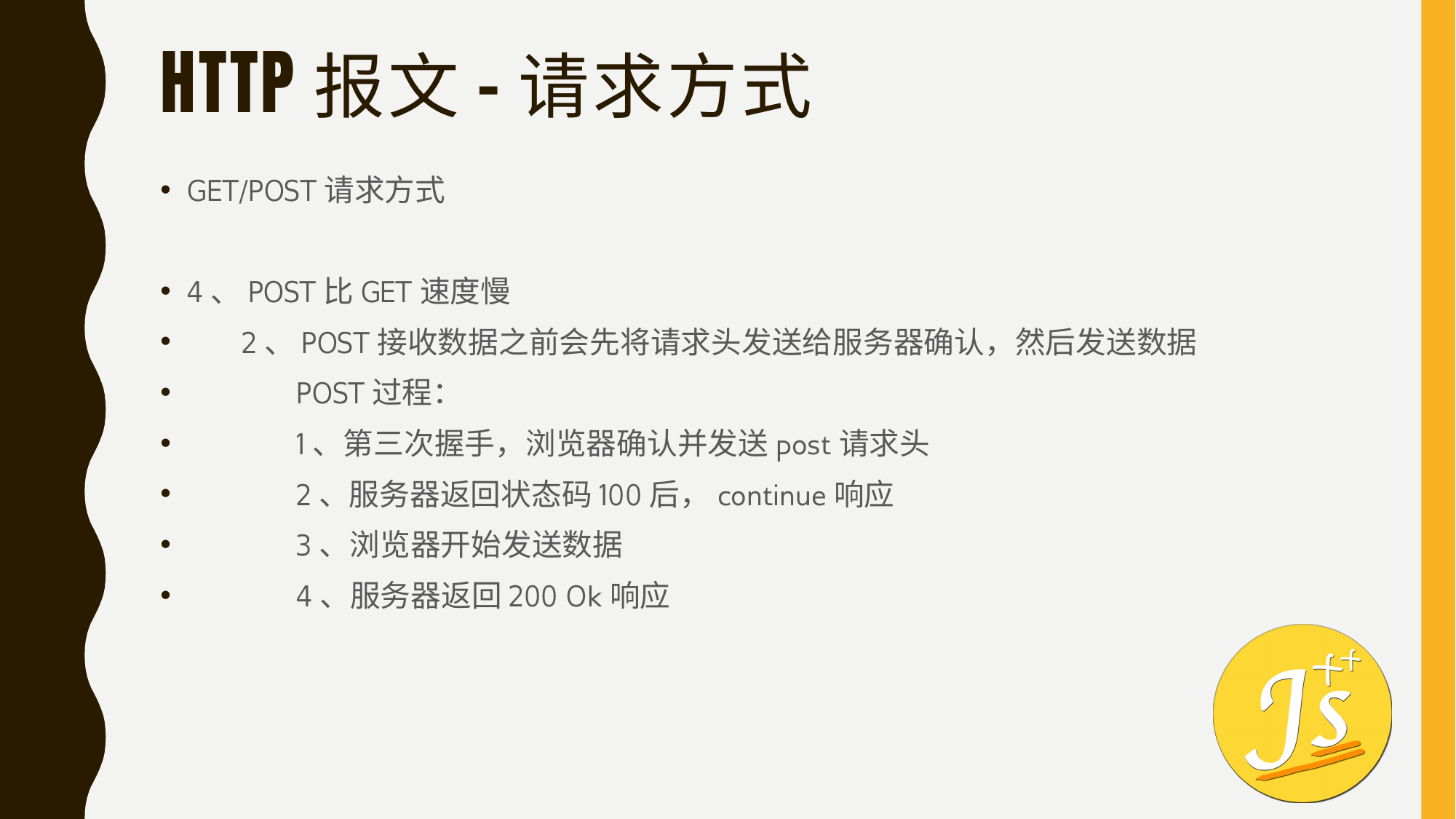

# HTTP报文-请求方式
GET/POST请求方式

4、POST比GET速度慢
      2、POST接收数据之前会先将请求头发送给服务器确认，然后发送数据
            POST过程：
            1、第三次握手，浏览器确认并发送post请求头
            2、服务器返回状态码100后，continue响应
            3、浏览器开始发送数据
            4、服务器返回200 Ok响应